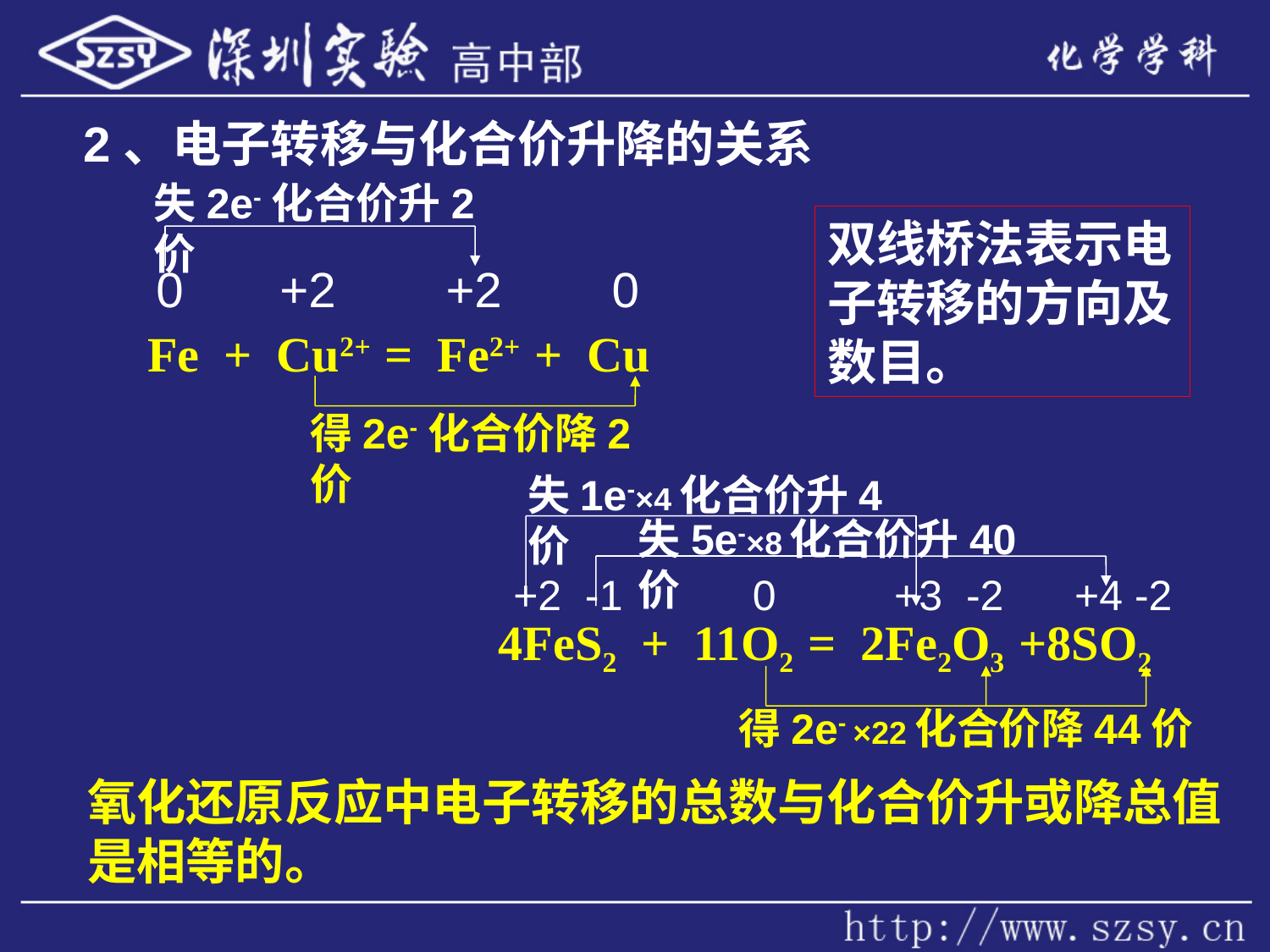

2、电子转移与化合价升降的关系
失2e-化合价升2价
双线桥法表示电子转移的方向及数目。

0       +2        +2        0
Fe  +  Cu2+  =  Fe2+  +  Cu

得2e-化合价降2价
失1e-×4化合价升4价
失5e-×8化合价升40价

+2  -1           0          +3  -2      +4 -2
4FeS2  +  11O2  =  2Fe2O3  +8SO2

得2e- ×22化合价降44价
氧化还原反应中电子转移的总数与化合价升或降总值是相等的。